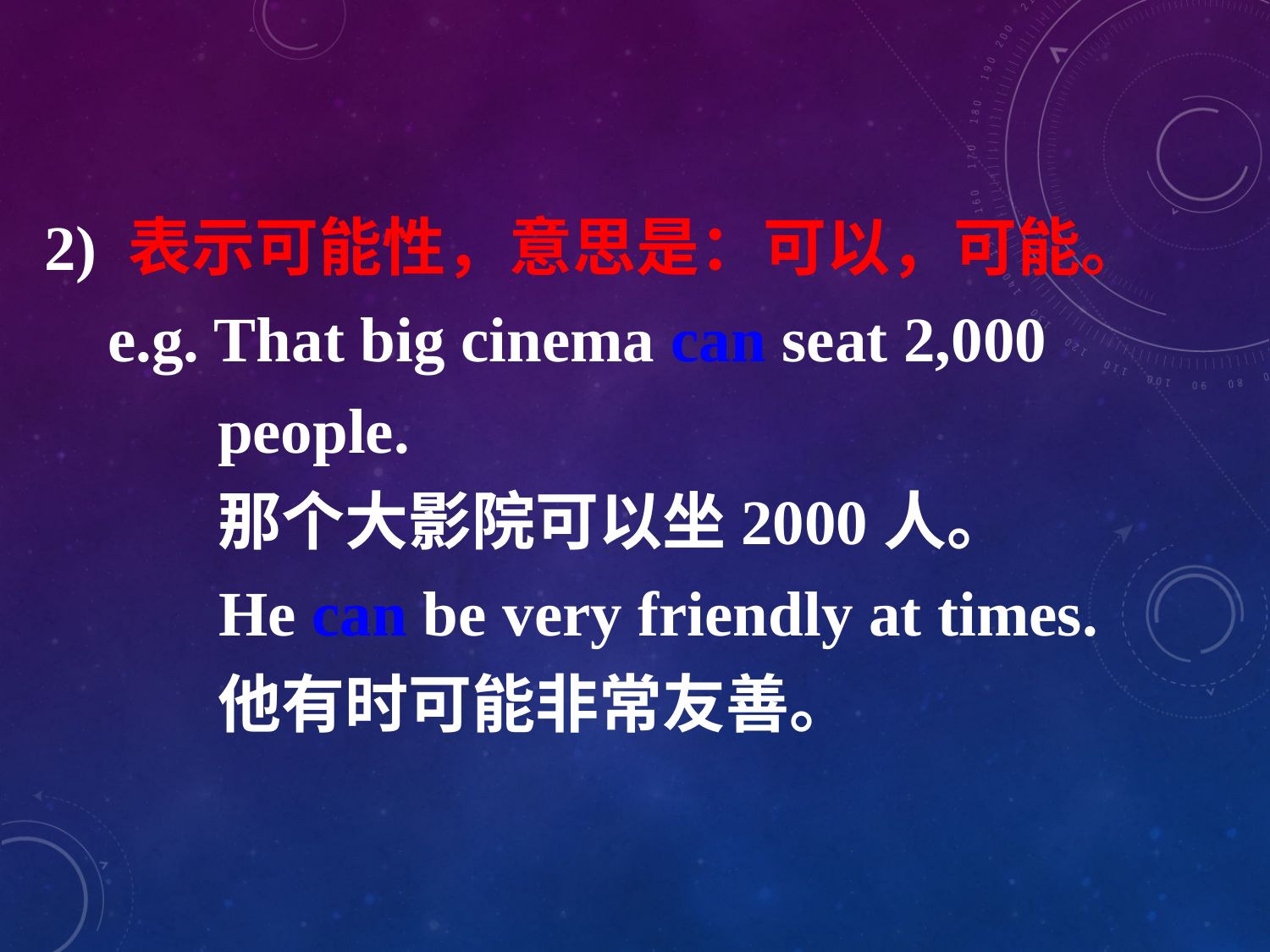

2) 表示可能性，意思是：可以，可能。
    e.g. That big cinema can seat 2,000 people.
           那个大影院可以坐2000人。
           He can be very friendly at times.
           他有时可能非常友善。